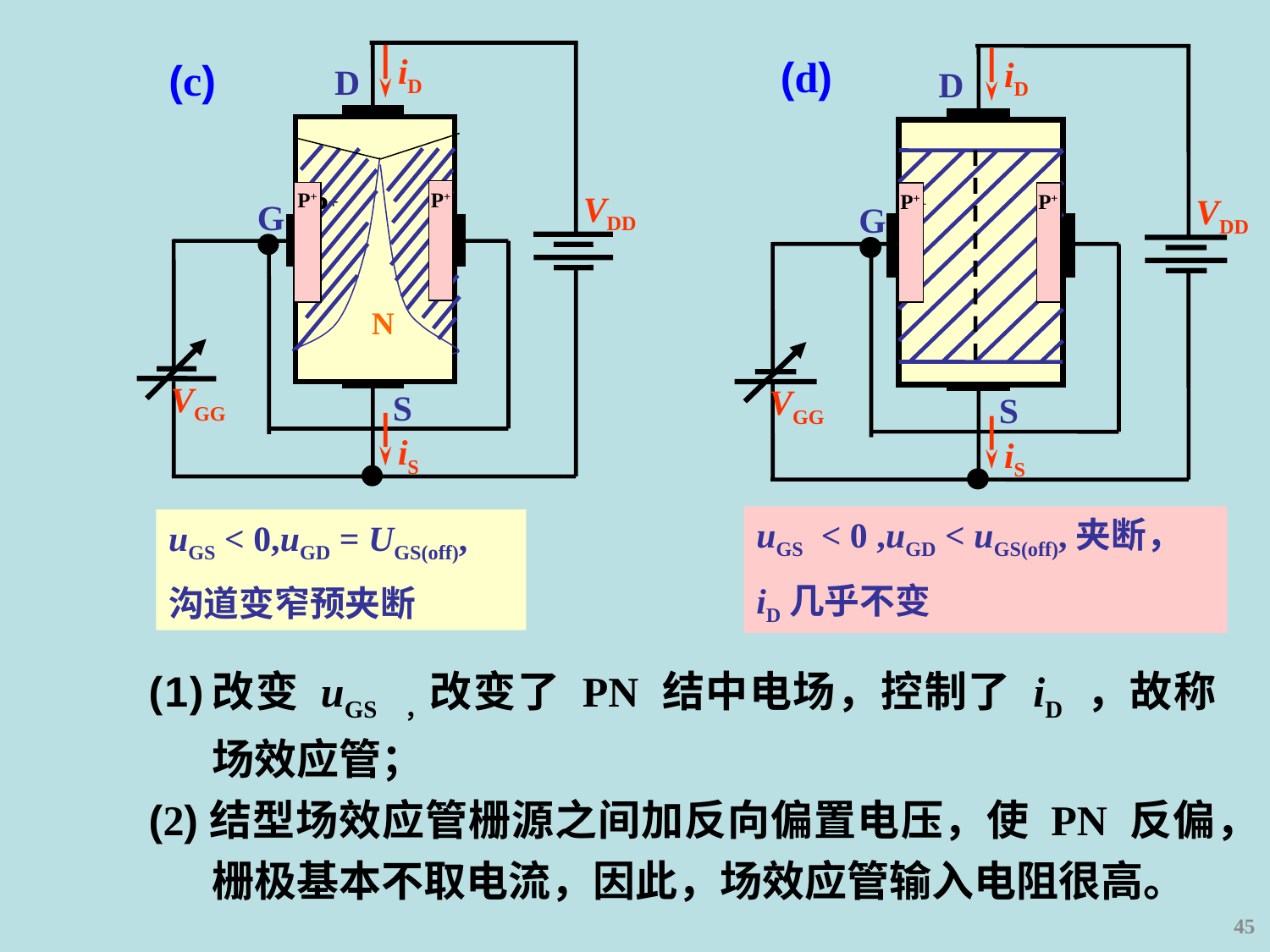

iD

D

P+

P+
P+

VDD
G

N

VGG

S

iS

(d)

iD

D

P+

P+

VDD
P+
G

VGG

S

iS

(c)
uGS  < 0 ,uGD < uGS(off),夹断，
iD几乎不变
uGS < 0,uGD = UGS(off),
沟道变窄预夹断
改变 uGS  ，改变了 PN 结中电场，控制了 iD ，故称场效应管；
(2)结型场效应管栅源之间加反向偏置电压，使 PN 反偏，栅极基本不取电流，因此，场效应管输入电阻很高。
45